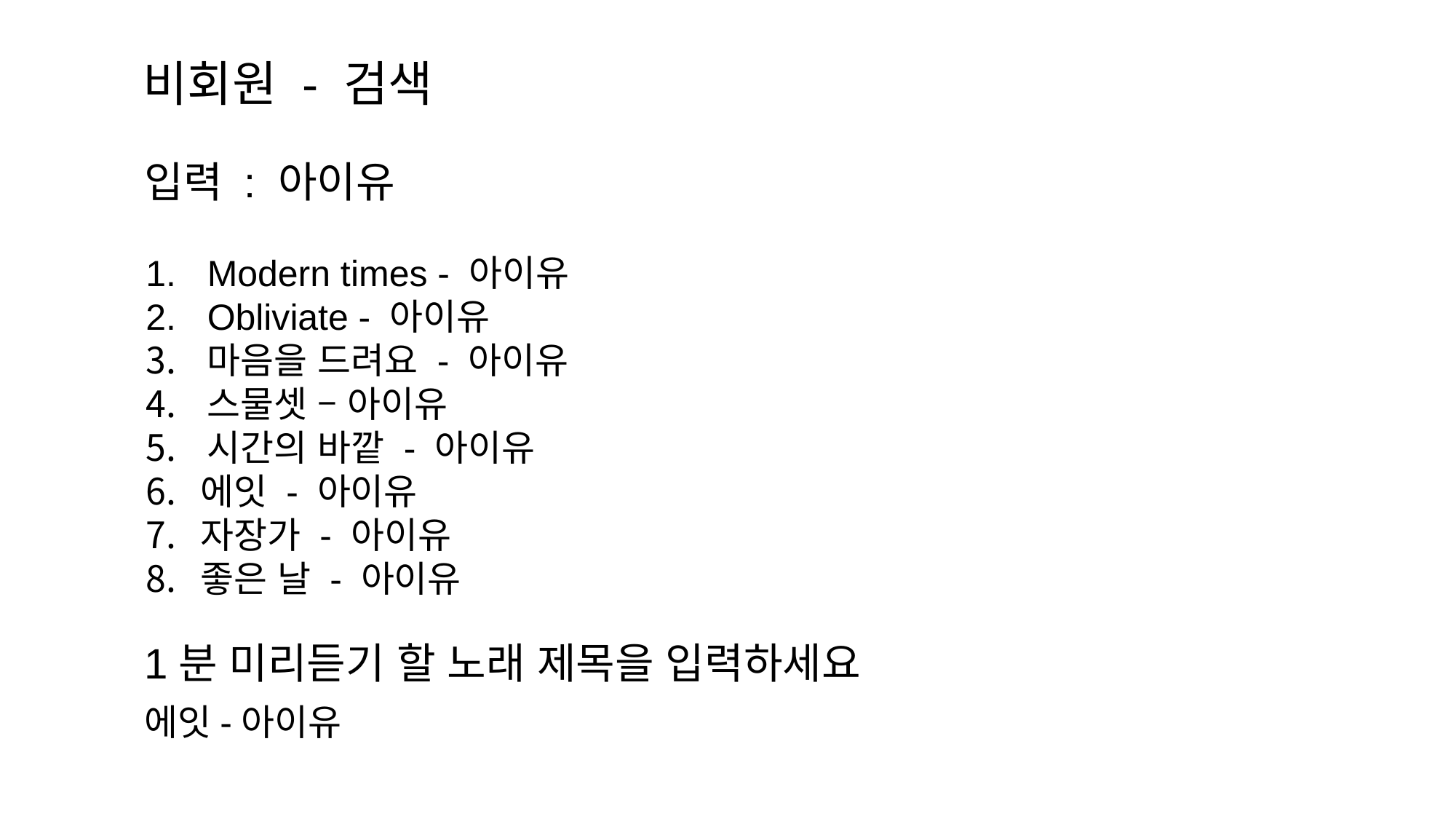

# 비회원 - 검색
입력 : 아이유
Modern times - 아이유
Obliviate - 아이유
마음을 드려요 - 아이유
스물셋 – 아이유
시간의 바깥 - 아이유
에잇 - 아이유
자장가 - 아이유
좋은 날 - 아이유
1분 미리듣기 할 노래 제목을 입력하세요
에잇-아이유